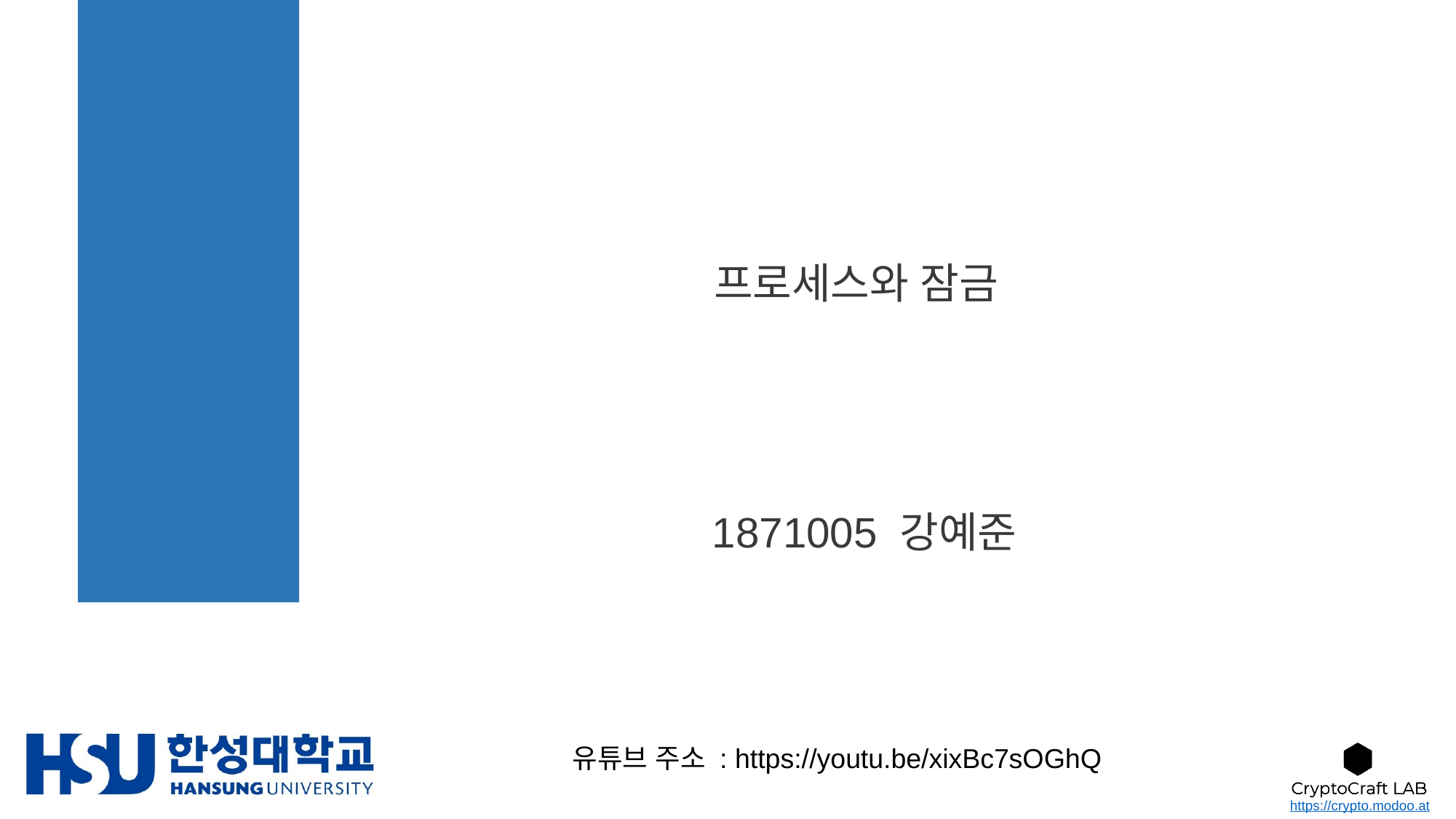

# 프로세스와 잠금
1871005 강예준
유튜브 주소 : https://youtu.be/xixBc7sOGhQ